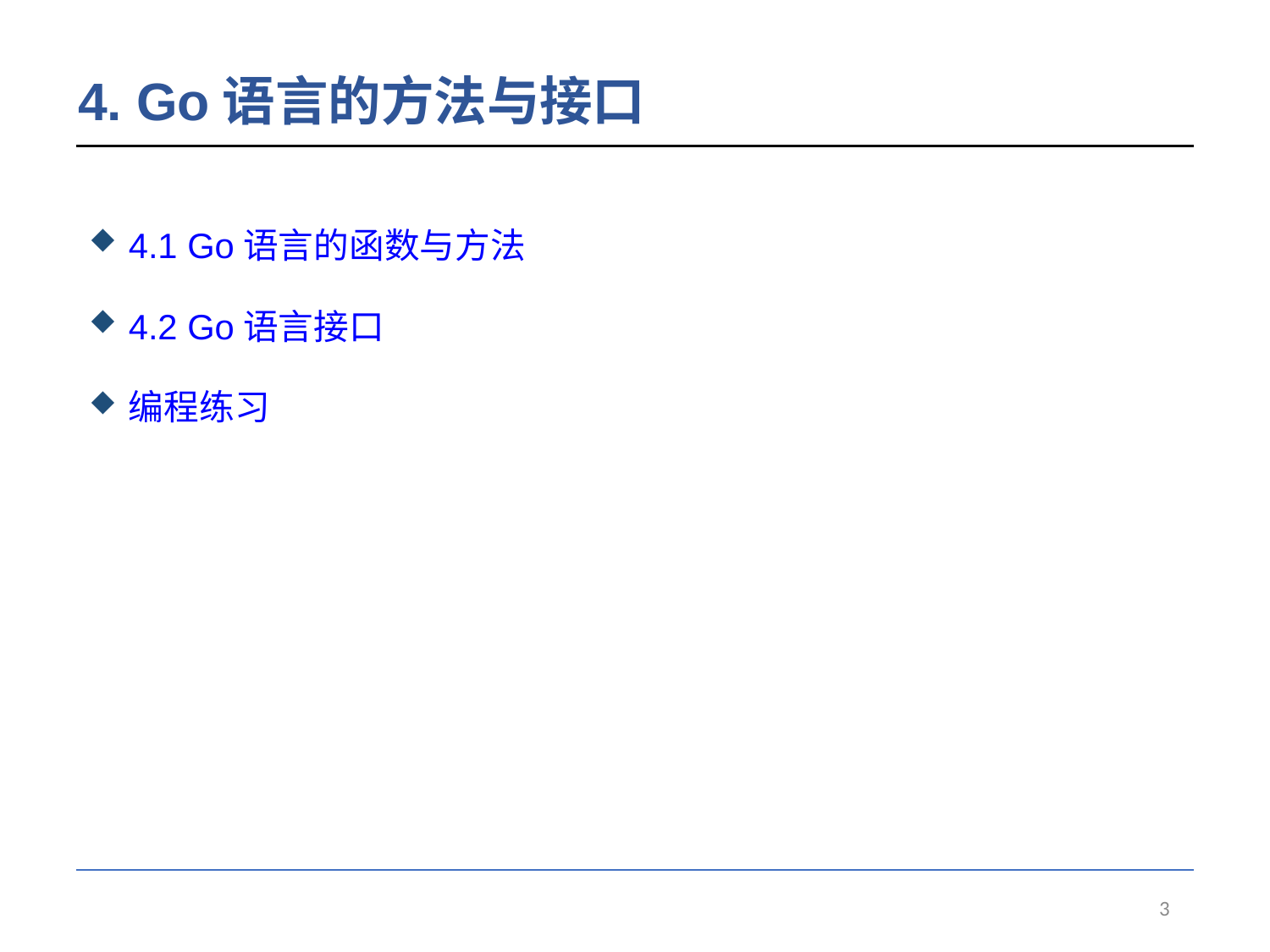

# 4. Go语言的方法与接口
4.1 Go语言的函数与方法
4.2 Go语言接口
编程练习

3